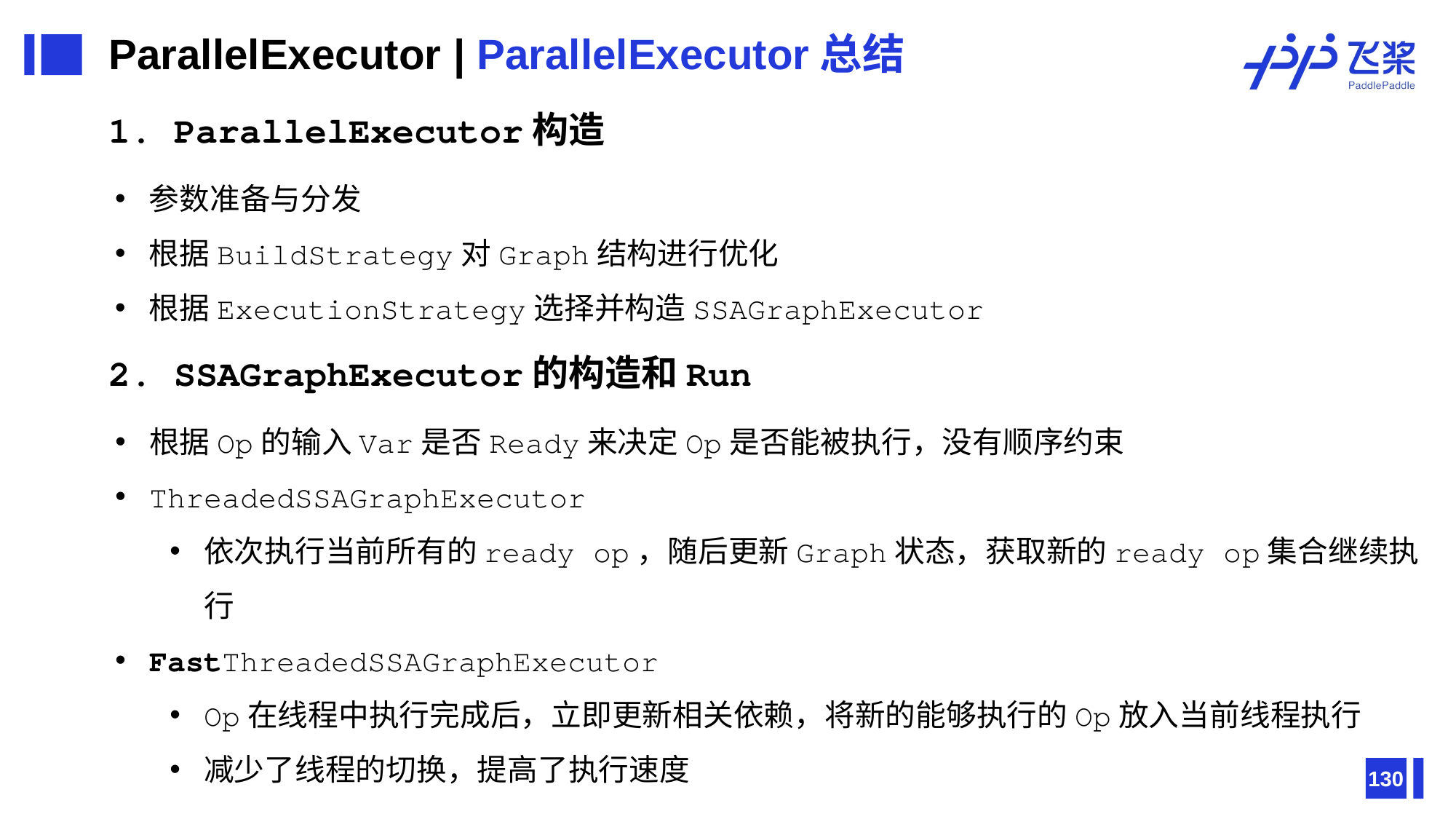

ParallelExecutor | ParallelExecutor总结
1. ParallelExecutor构造
参数准备与分发
根据BuildStrategy对Graph结构进行优化
根据ExecutionStrategy选择并构造SSAGraphExecutor
2. SSAGraphExecutor的构造和Run
根据Op的输入Var是否Ready来决定Op是否能被执行，没有顺序约束
ThreadedSSAGraphExecutor
依次执行当前所有的ready op，随后更新Graph状态，获取新的ready op集合继续执行
FastThreadedSSAGraphExecutor
Op在线程中执行完成后，立即更新相关依赖，将新的能够执行的Op放入当前线程执行
减少了线程的切换，提高了执行速度
130